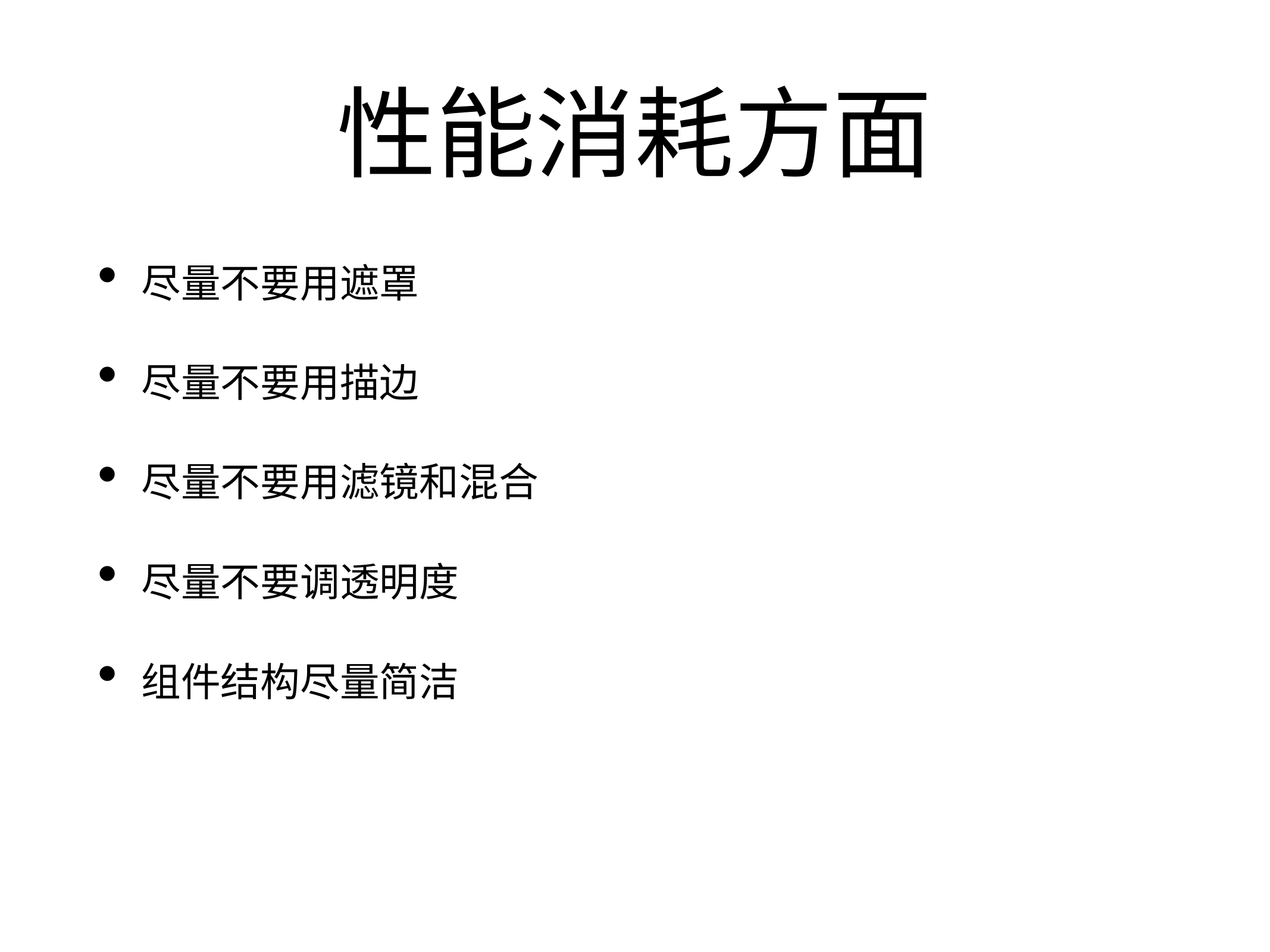

# 性能消耗方面
尽量不要用遮罩
尽量不要用描边
尽量不要用滤镜和混合
尽量不要调透明度
组件结构尽量简洁